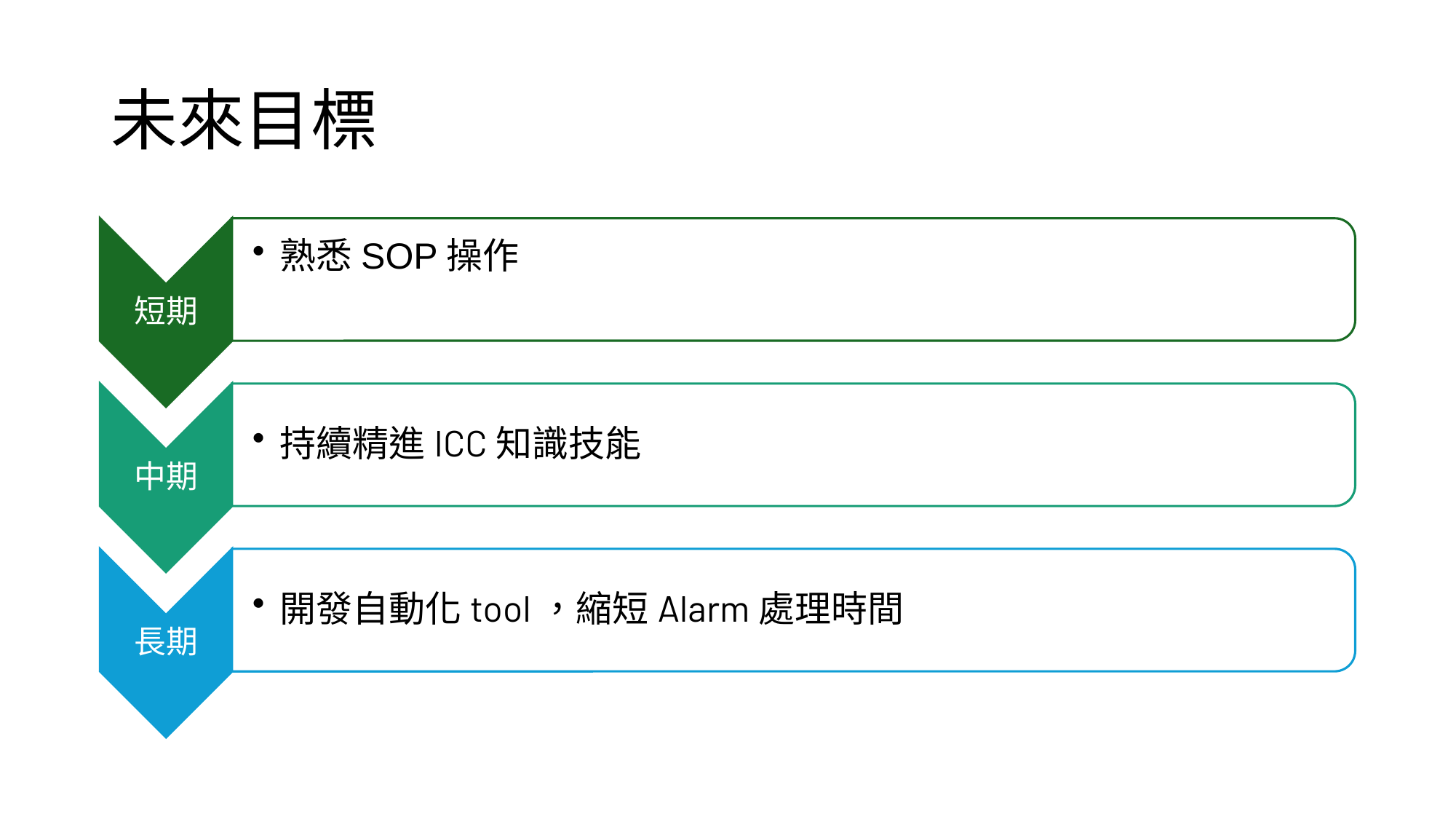

# 未來目標
短期
熟悉SOP操作

中期
持續精進ICC知識技能
長期
開發自動化tool，縮短Alarm處理時間